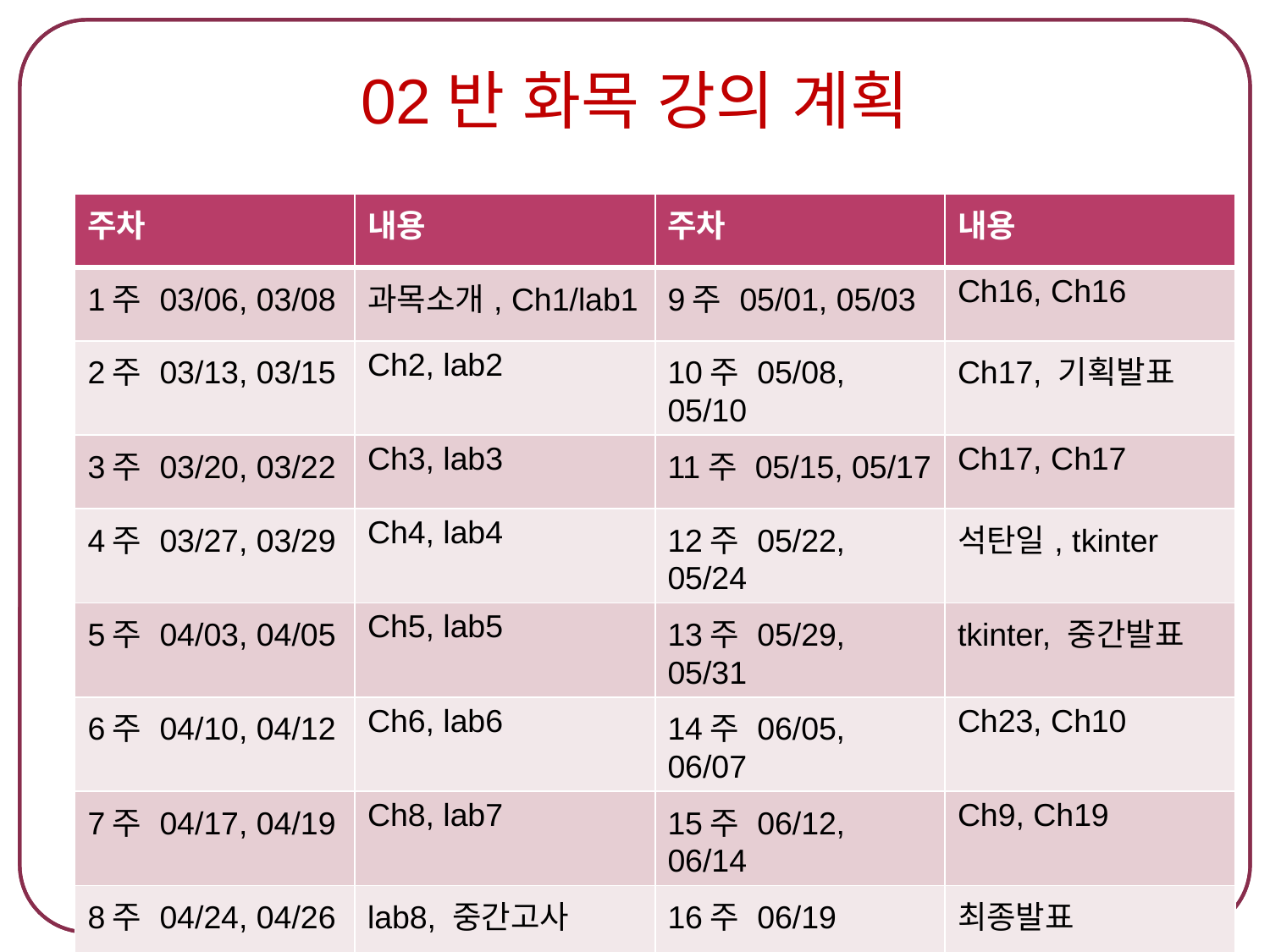

# 02반 화목 강의 계획
| 주차 | 내용 | 주차 | 내용 |
| --- | --- | --- | --- |
| 1주 03/06, 03/08 | 과목소개, Ch1/lab1 | 9주 05/01, 05/03 | Ch16, Ch16 |
| 2주 03/13, 03/15 | Ch2, lab2 | 10주 05/08, 05/10 | Ch17, 기획발표 |
| 3주 03/20, 03/22 | Ch3, lab3 | 11주 05/15, 05/17 | Ch17, Ch17 |
| 4주 03/27, 03/29 | Ch4, lab4 | 12주 05/22, 05/24 | 석탄일, tkinter |
| 5주 04/03, 04/05 | Ch5, lab5 | 13주 05/29, 05/31 | tkinter, 중간발표 |
| 6주 04/10, 04/12 | Ch6, lab6 | 14주 06/05, 06/07 | Ch23, Ch10 |
| 7주 04/17, 04/19 | Ch8, lab7 | 15주 06/12, 06/14 | Ch9, Ch19 |
| 8주 04/24, 04/26 | lab8, 중간고사 | 16주 06/19 | 최종발표 |
4